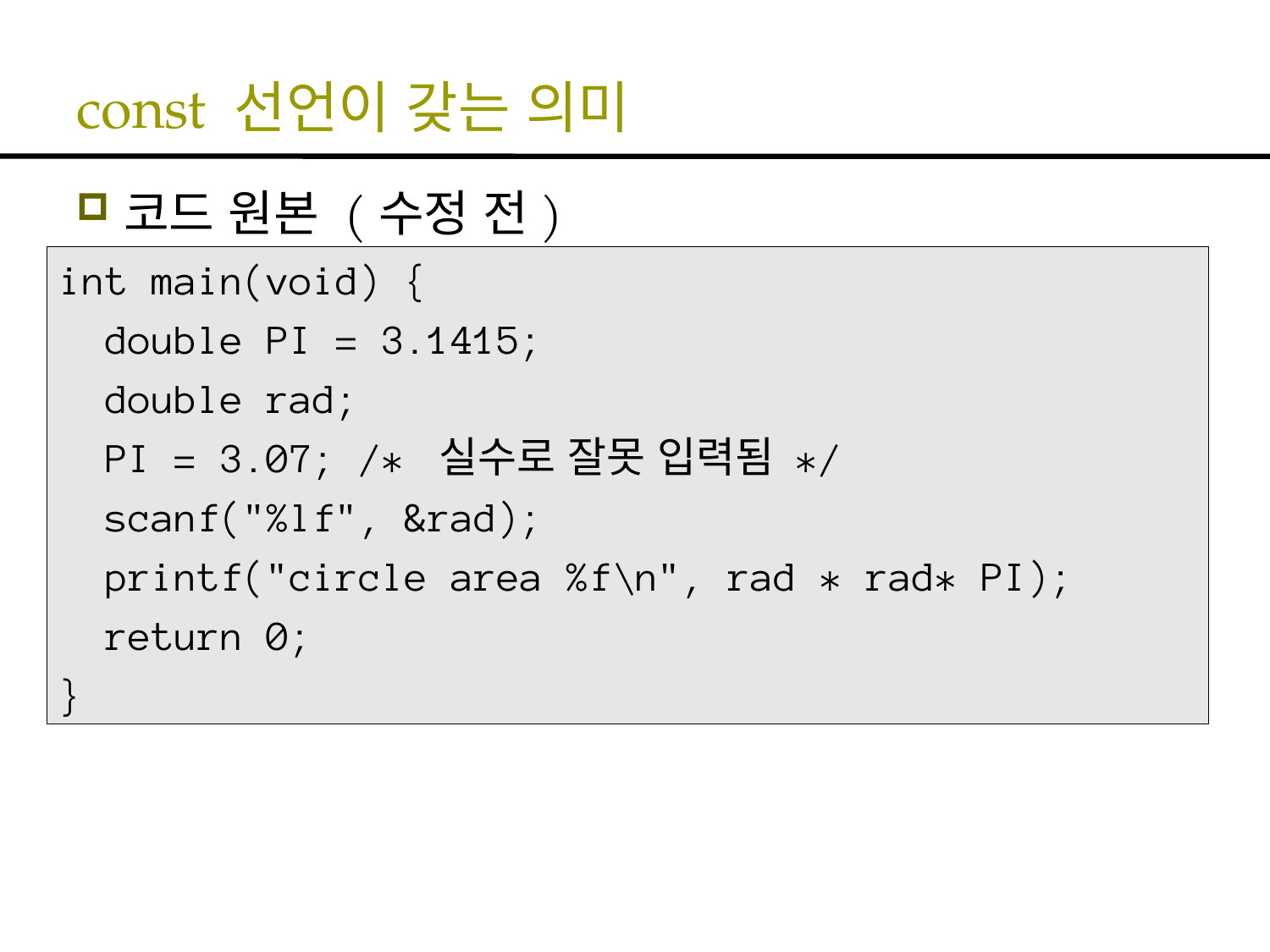

# const 선언이 갖는 의미
코드 원본 (수정 전)
int main(void) {
  double PI = 3.1415;
  double rad;
  PI = 3.07; /* 실수로 잘못 입력됨 */
  scanf("%lf", &rad);
  printf("circle area %f\n", rad * rad* PI);
  return 0;
}